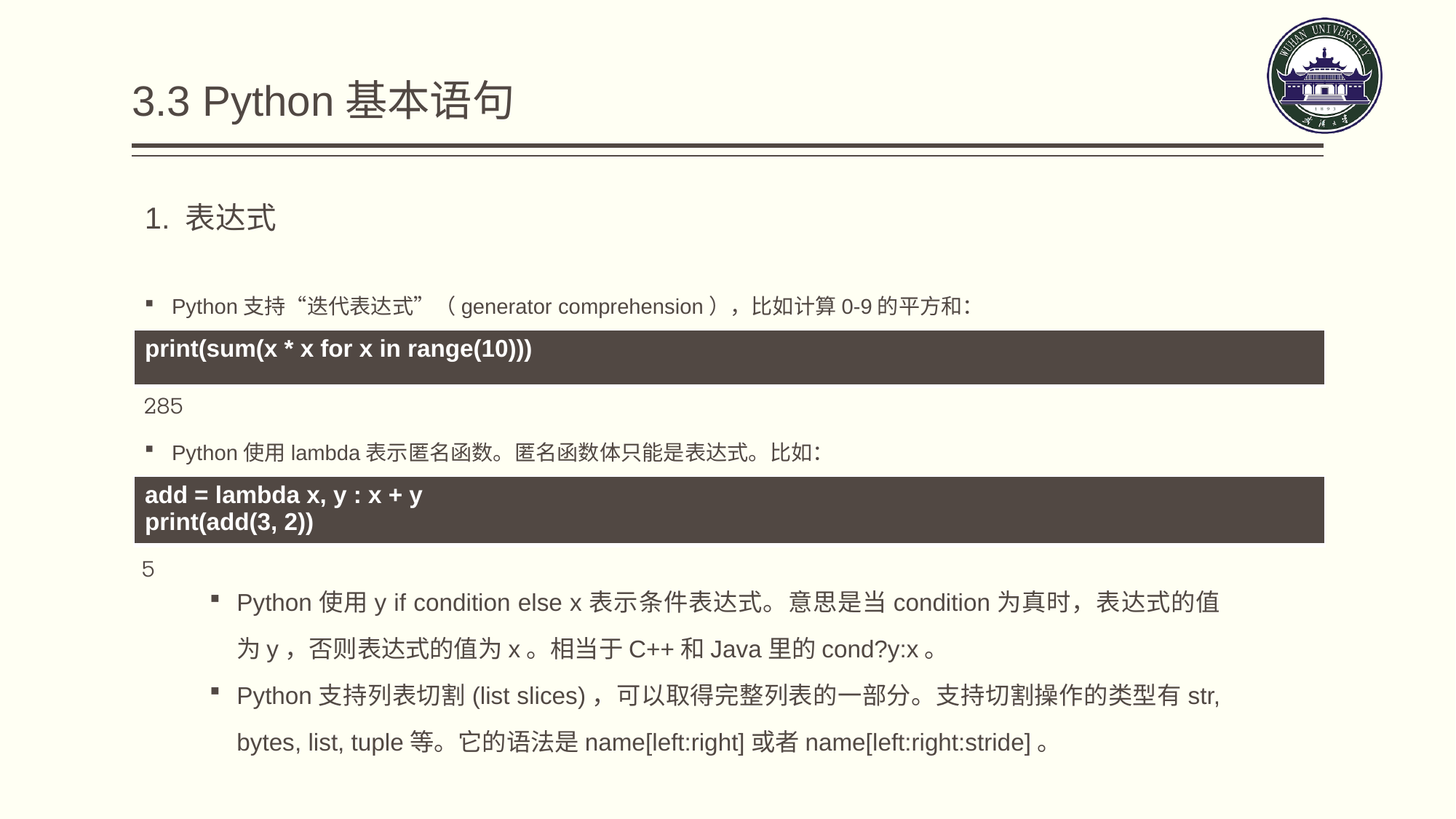

3.3 Python基本语句
1. 表达式
Python支持“迭代表达式”（generator comprehension），比如计算0-9的平方和：
| print(sum(x \* x for x in range(10))) |
| --- |
285
Python使用lambda表示匿名函数。匿名函数体只能是表达式。比如：
| add = lambda x, y : x + y print(add(3, 2)) |
| --- |
5
Python使用y if condition else x表示条件表达式。意思是当condition为真时，表达式的值为y，否则表达式的值为x。相当于C++和Java里的cond?y:x。
Python支持列表切割(list slices)，可以取得完整列表的一部分。支持切割操作的类型有str, bytes, list, tuple等。它的语法是name[left:right]或者name[left:right:stride]。